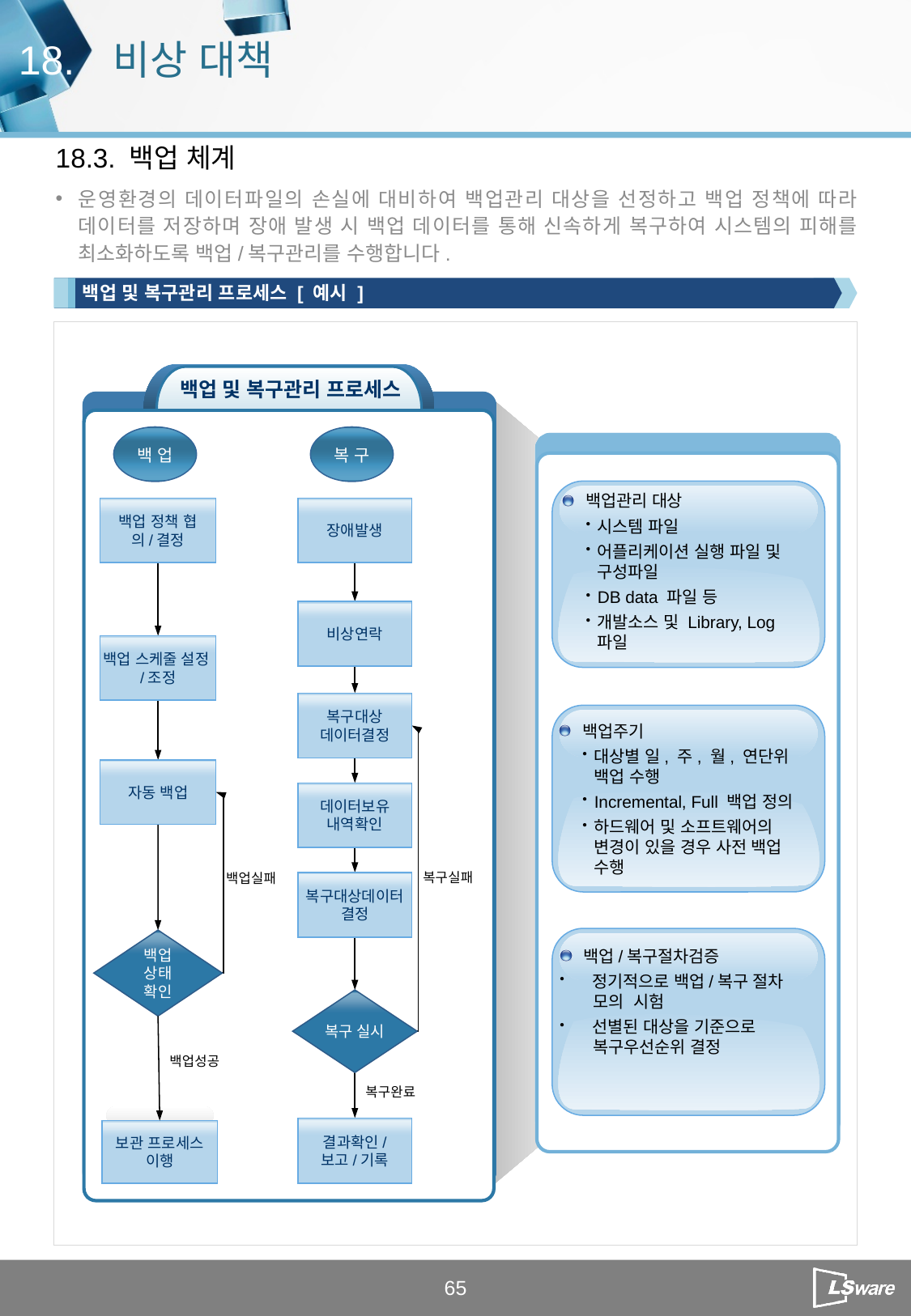

18.
비상 대책
18.3. 백업 체계
운영환경의 데이터파일의 손실에 대비하여 백업관리 대상을 선정하고 백업 정책에 따라 데이터를 저장하며 장애 발생 시 백업 데이터를 통해 신속하게 복구하여 시스템의 피해를 최소화하도록 백업/복구관리를 수행합니다.

백업 및 복구관리 프로세스 [ 예시 ]

백업 및 복구관리 프로세스

백 업
복 구

백업관리 대상
시스템 파일
어플리케이션 실행 파일 및 구성파일
DB data 파일 등
개발소스 및 Library, Log 파일
백업 정책 협의/결정
장애발생
비상연락
백업 스케줄 설정/조정
복구대상
데이터결정

백업주기
대상별 일, 주, 월, 연단위 백업 수행
Incremental, Full 백업 정의
하드웨어 및 소프트웨어의 변경이 있을 경우 사전 백업 수행

자동 백업
데이터보유
내역확인
복구실패
백업실패
복구대상데이터결정

백업
상태
확인
백업/복구절차검증
 정기적으로 백업/복구 절차
  모의  시험
 선별된 대상을 기준으로
  복구우선순위 결정
복구 실시
백업성공
복구완료

결과확인/
보고/기록
보관 프로세스 이행